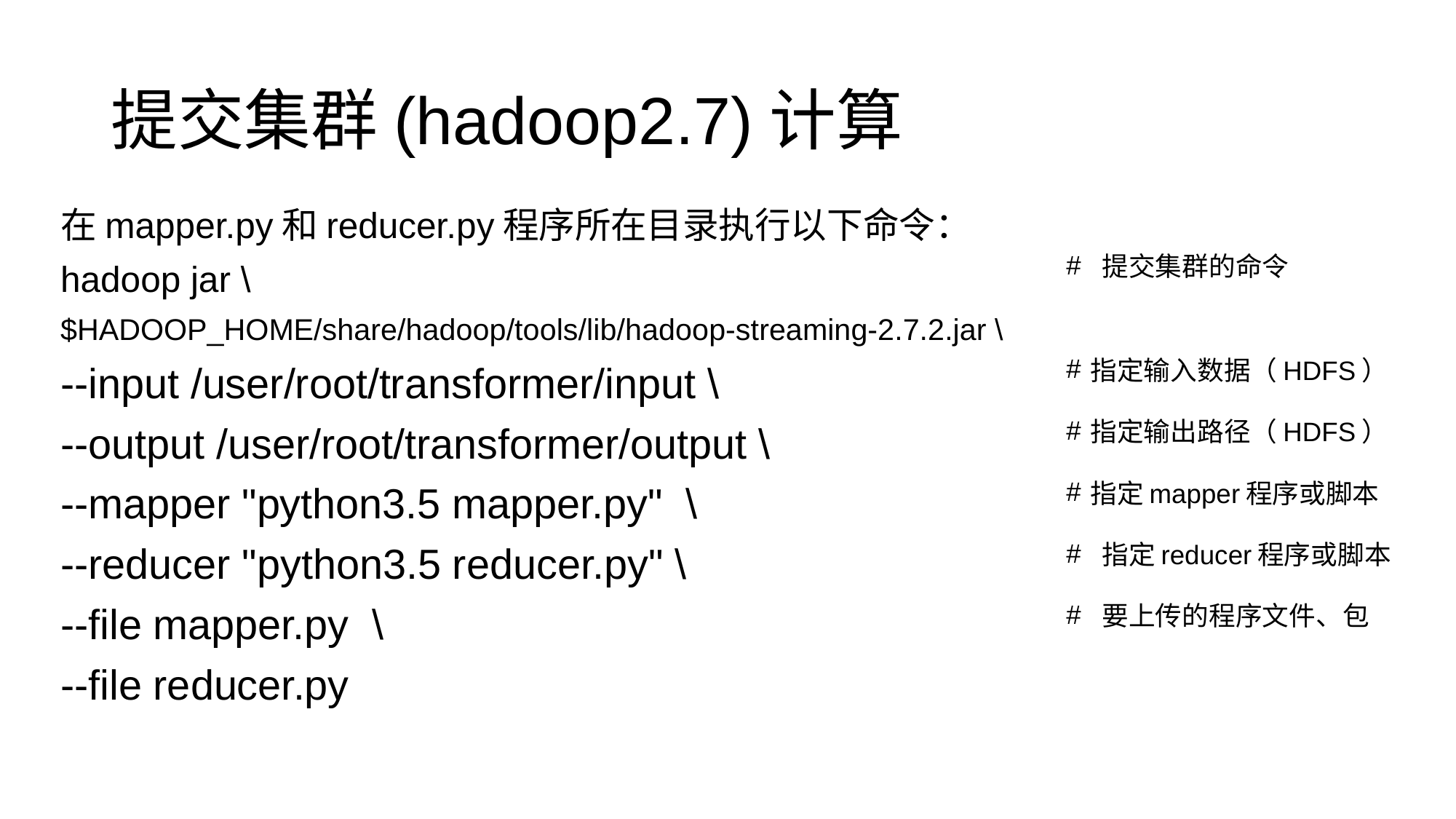

# 提交集群(hadoop2.7)计算
在mapper.py和reducer.py程序所在目录执行以下命令：
hadoop jar \
$HADOOP_HOME/share/hadoop/tools/lib/hadoop-streaming-2.7.2.jar \
--input /user/root/transformer/input \
--output /user/root/transformer/output \
--mapper "python3.5 mapper.py"  \
--reducer "python3.5 reducer.py" \
--file mapper.py  \
--file reducer.py
 提交集群的命令

指定输入数据（HDFS）
指定输出路径（HDFS）
指定mapper程序或脚本
 指定reducer程序或脚本
 要上传的程序文件、包